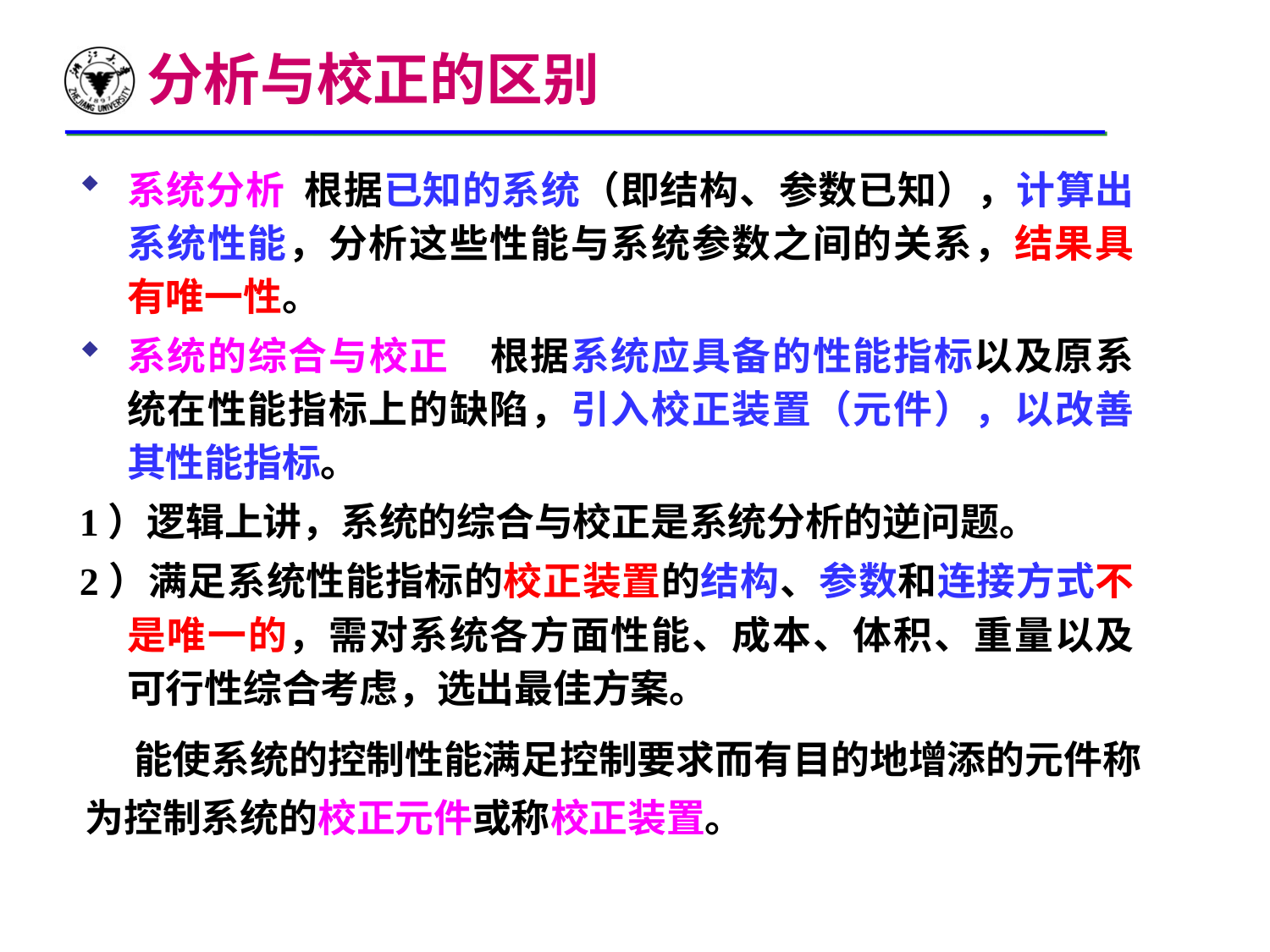

分析与校正的区别
系统分析  根据已知的系统（即结构、参数已知），计算出系统性能，分析这些性能与系统参数之间的关系，结果具有唯一性。
系统的综合与校正　根据系统应具备的性能指标以及原系统在性能指标上的缺陷，引入校正装置（元件），以改善其性能指标。
1）逻辑上讲，系统的综合与校正是系统分析的逆问题。
2）满足系统性能指标的校正装置的结构、参数和连接方式不是唯一的，需对系统各方面性能、成本、体积、重量以及可行性综合考虑，选出最佳方案。
     能使系统的控制性能满足控制要求而有目的地增添的元件称为控制系统的校正元件或称校正装置。